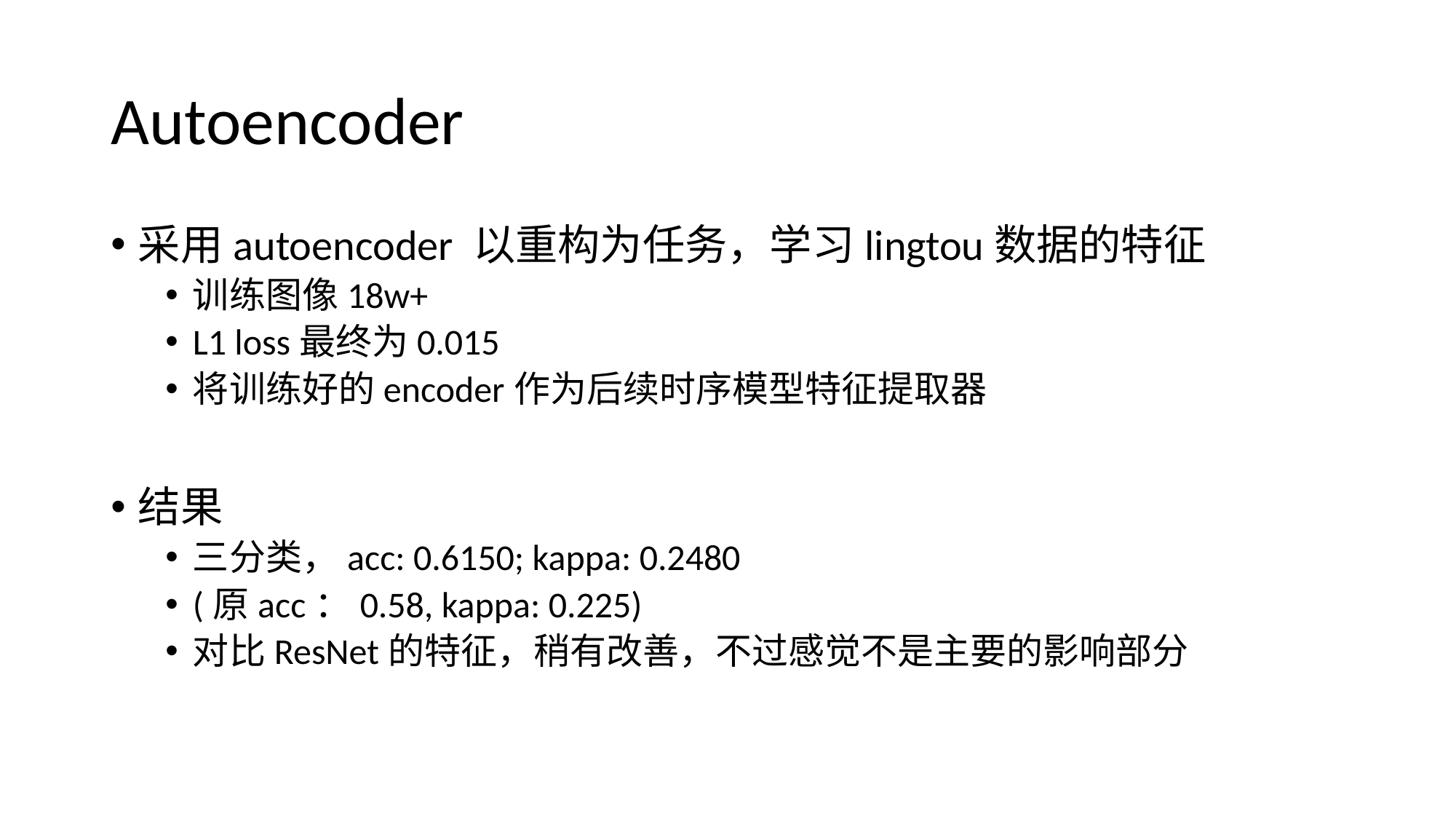

# Autoencoder
采用autoencoder 以重构为任务，学习lingtou数据的特征
训练图像18w+
L1 loss最终为0.015
将训练好的encoder作为后续时序模型特征提取器

结果
三分类，acc: 0.6150; kappa: 0.2480
(原acc：0.58, kappa: 0.225)
对比ResNet的特征，稍有改善，不过感觉不是主要的影响部分